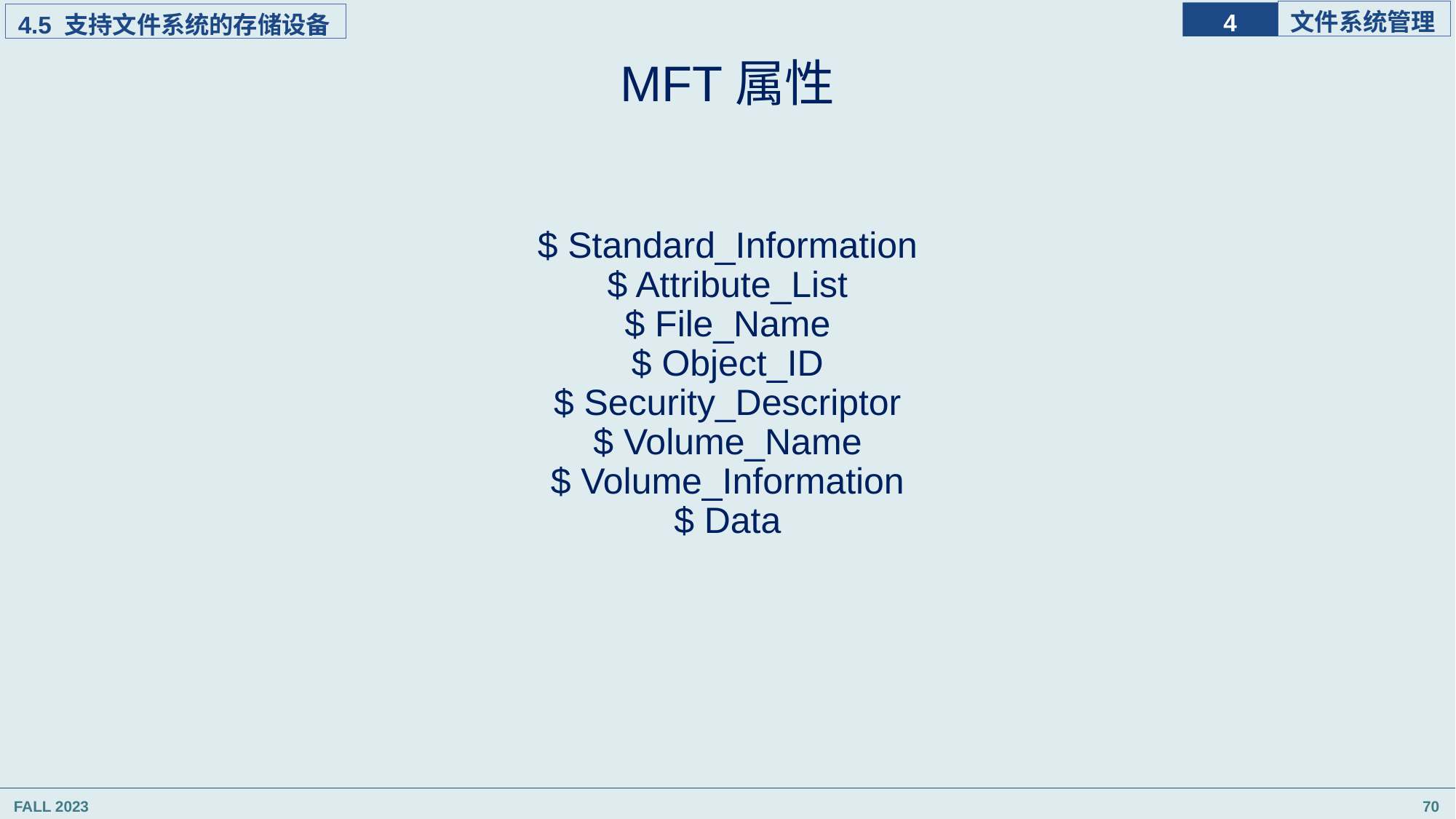

MFT属性
$ Standard_Information
$ Attribute_List
$ File_Name
$ Object_ID
$ Security_Descriptor
$ Volume_Name
$ Volume_Information
$ Data